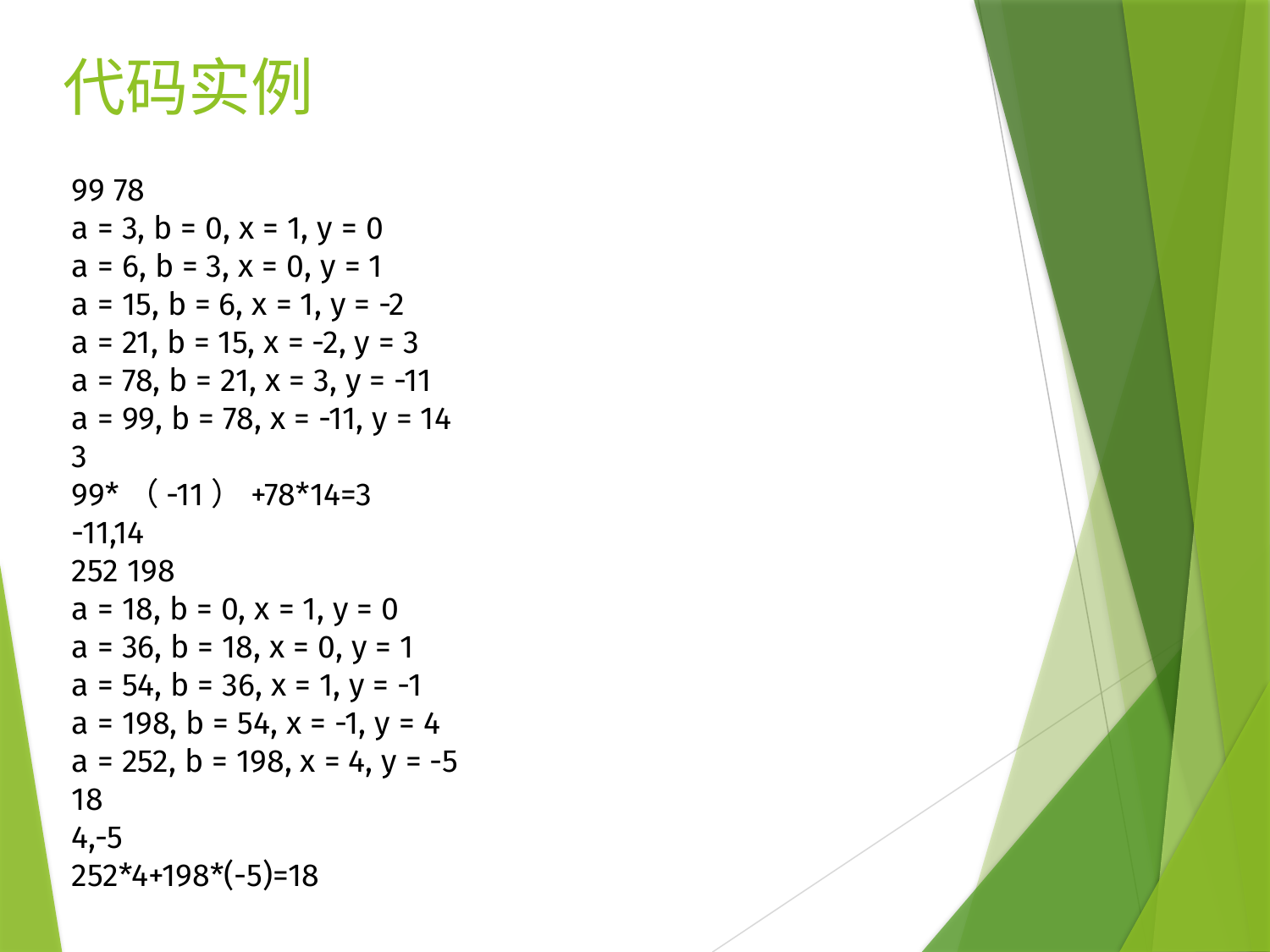

# 代码实例
99 78
a = 3, b = 0, x = 1, y = 0
a = 6, b = 3, x = 0, y = 1
a = 15, b = 6, x = 1, y = -2
a = 21, b = 15, x = -2, y = 3
a = 78, b = 21, x = 3, y = -11
a = 99, b = 78, x = -11, y = 14
3
99*（-11）+78*14=3
-11,14
252 198
a = 18, b = 0, x = 1, y = 0
a = 36, b = 18, x = 0, y = 1
a = 54, b = 36, x = 1, y = -1
a = 198, b = 54, x = -1, y = 4
a = 252, b = 198, x = 4, y = -5
18
4,-5
252*4+198*(-5)=18